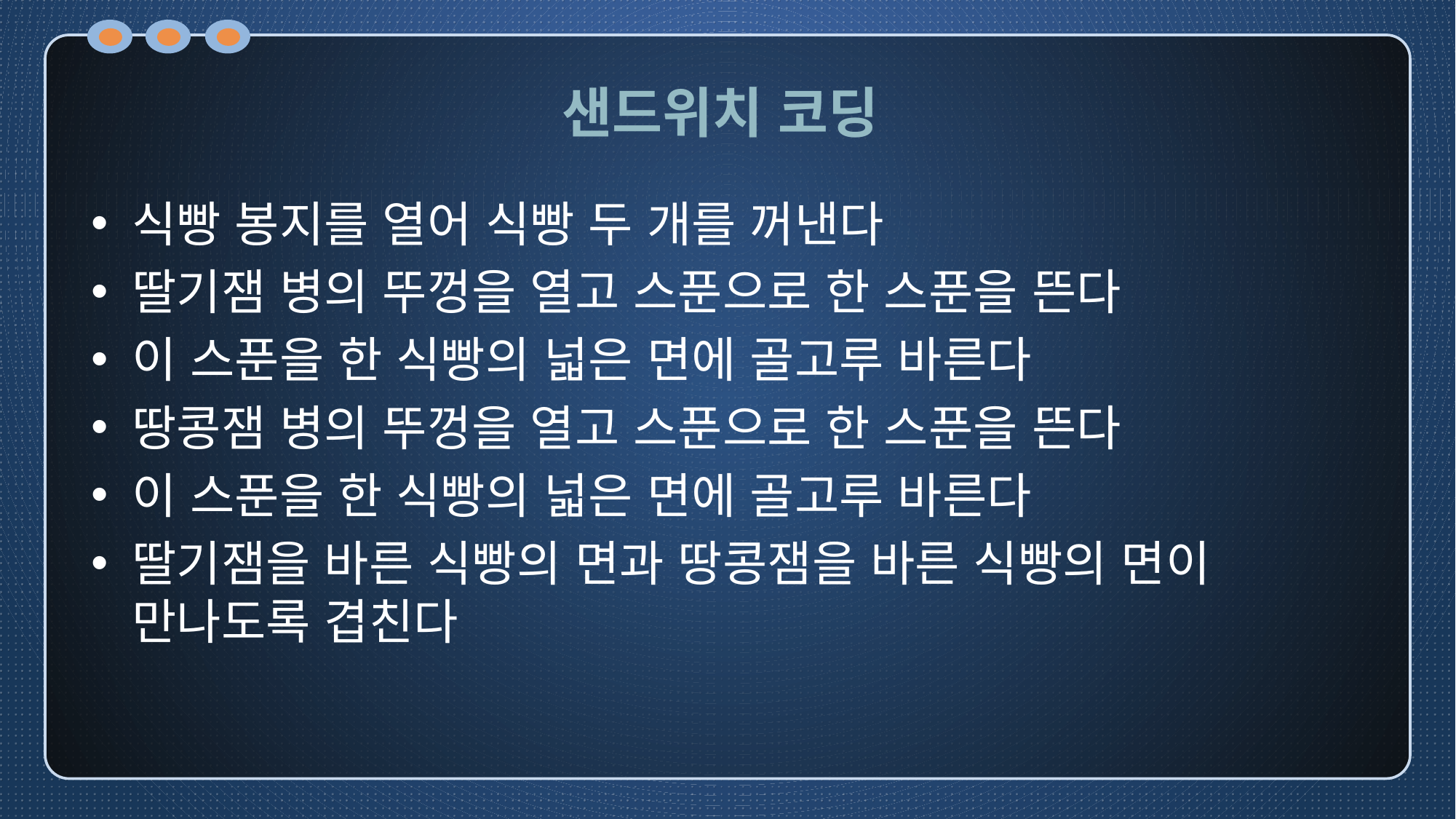

# 샌드위치 코딩
식빵 봉지를 열어 식빵 두 개를 꺼낸다
딸기잼 병의 뚜껑을 열고 스푼으로 한 스푼을 뜬다
이 스푼을 한 식빵의 넓은 면에 골고루 바른다
땅콩잼 병의 뚜껑을 열고 스푼으로 한 스푼을 뜬다
이 스푼을 한 식빵의 넓은 면에 골고루 바른다
딸기잼을 바른 식빵의 면과 땅콩잼을 바른 식빵의 면이 만나도록 겹친다